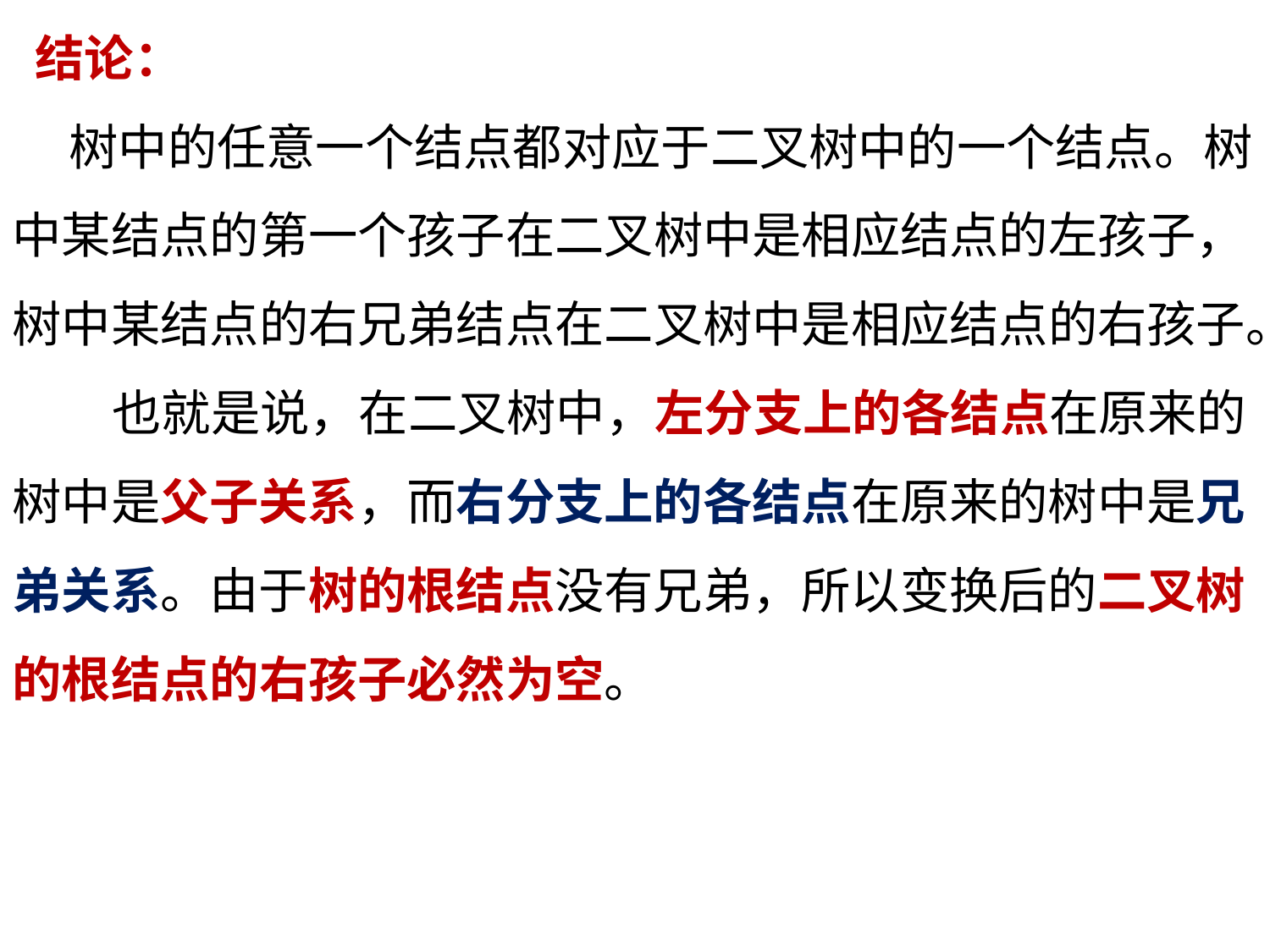

结论：
    树中的任意一个结点都对应于二叉树中的一个结点。树中某结点的第一个孩子在二叉树中是相应结点的左孩子，树中某结点的右兄弟结点在二叉树中是相应结点的右孩子。
        也就是说，在二叉树中，左分支上的各结点在原来的树中是父子关系，而右分支上的各结点在原来的树中是兄弟关系。由于树的根结点没有兄弟，所以变换后的二叉树的根结点的右孩子必然为空。